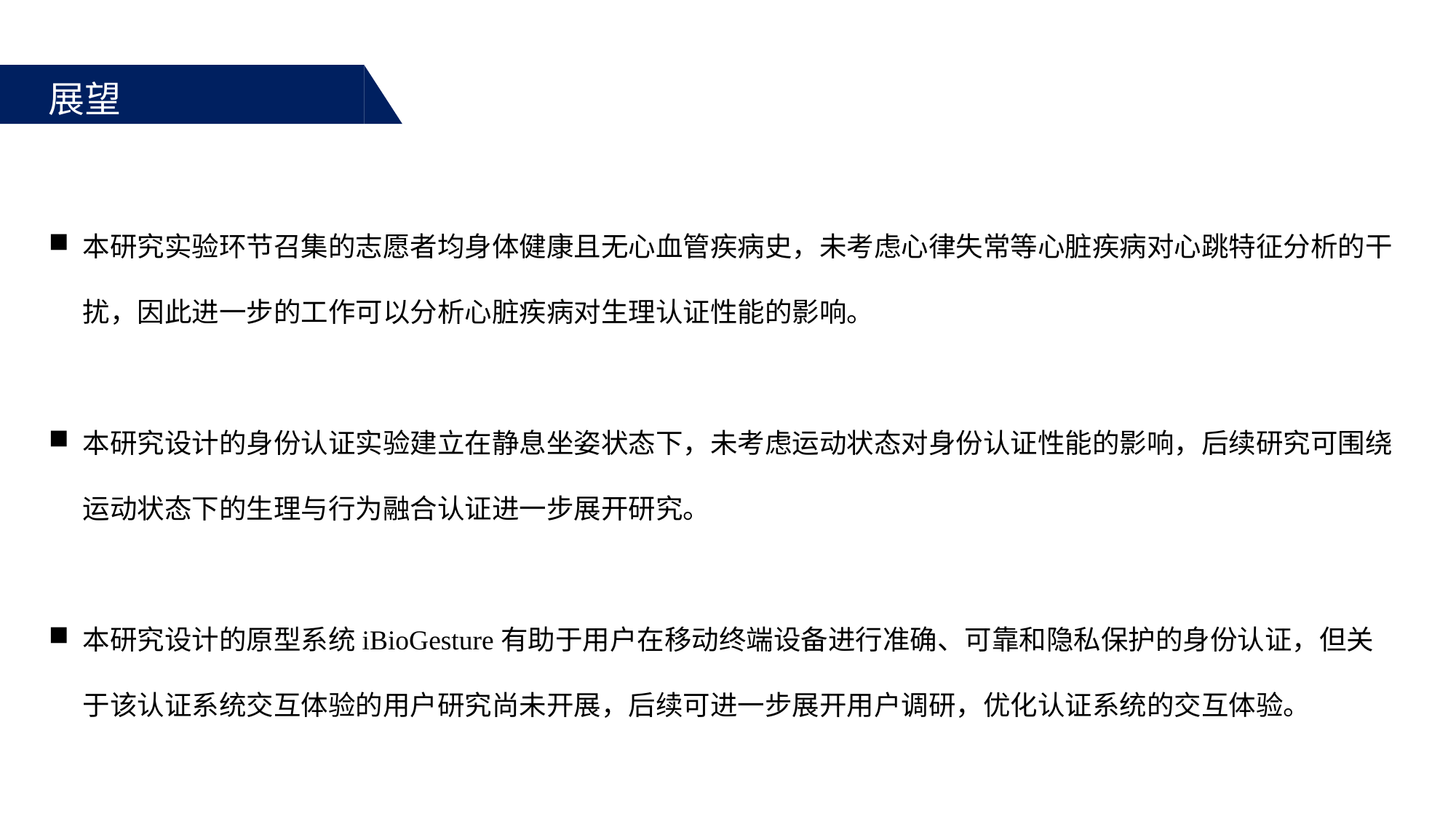

展望
本研究实验环节召集的志愿者均身体健康且无心血管疾病史，未考虑心律失常等心脏疾病对心跳特征分析的干扰，因此进一步的工作可以分析心脏疾病对生理认证性能的影响。

本研究设计的身份认证实验建立在静息坐姿状态下，未考虑运动状态对身份认证性能的影响，后续研究可围绕运动状态下的生理与行为融合认证进一步展开研究。

本研究设计的原型系统iBioGesture有助于用户在移动终端设备进行准确、可靠和隐私保护的身份认证，但关于该认证系统交互体验的用户研究尚未开展，后续可进一步展开用户调研，优化认证系统的交互体验。